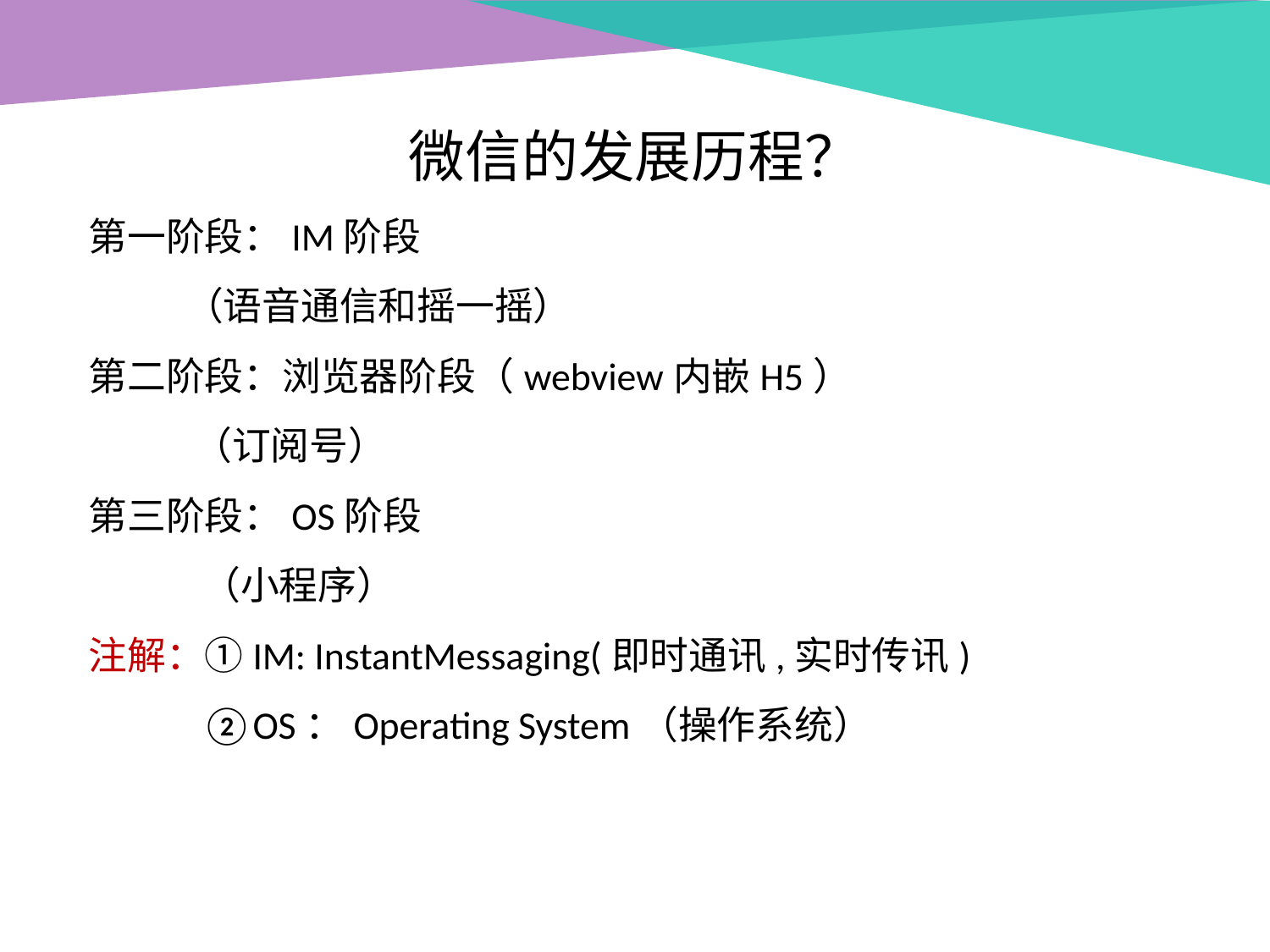

微信的发展历程？
第一阶段：IM阶段
          （语音通信和摇一摇）
第二阶段：浏览器阶段（webview内嵌H5）
           （订阅号）
第三阶段：OS阶段
            （小程序）
注解：①IM: InstantMessaging(即时通讯,实时传讯)
             ②OS：Operating System（操作系统）